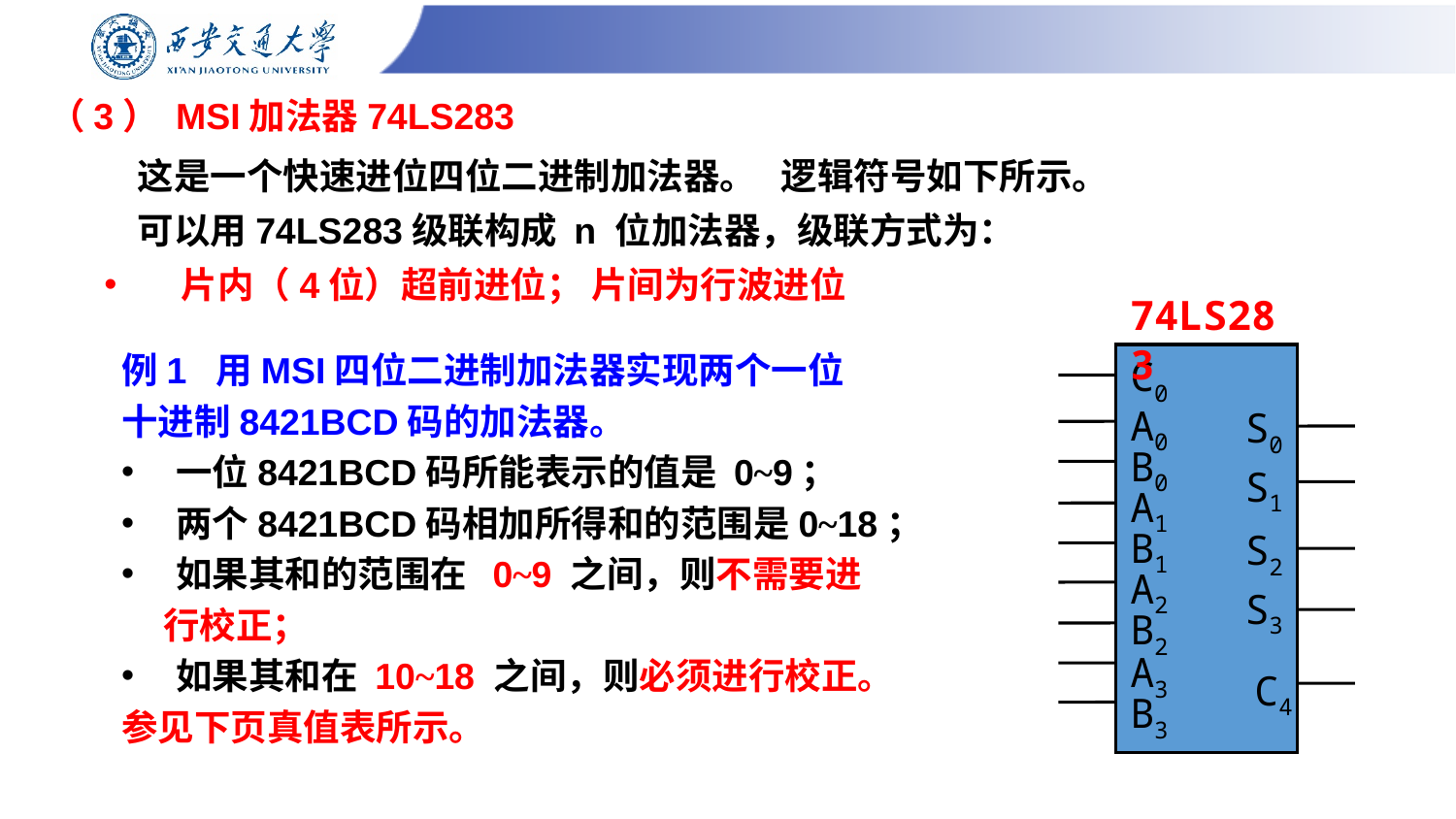

# （3） MSI加法器74LS283
   这是一个快速进位四位二进制加法器。   逻辑符号如下所示。
   可以用74LS283级联构成 n 位加法器，级联方式为：
     片内（4位）超前进位； 片间为行波进位
74LS283

C0

A0
S0

B0
S1

A1

B1
S2

A2
S3

B2

A3
C4

B3

例1  用MSI四位二进制加法器实现两个一位
十进制8421BCD码的加法器。
一位8421BCD码所能表示的值是 0~9；
两个8421BCD码相加所得和的范围是0~18；
如果其和的范围在  0~9 之间，则不需要进
    行校正；
如果其和在 10~18 之间，则必须进行校正。
参见下页真值表所示。